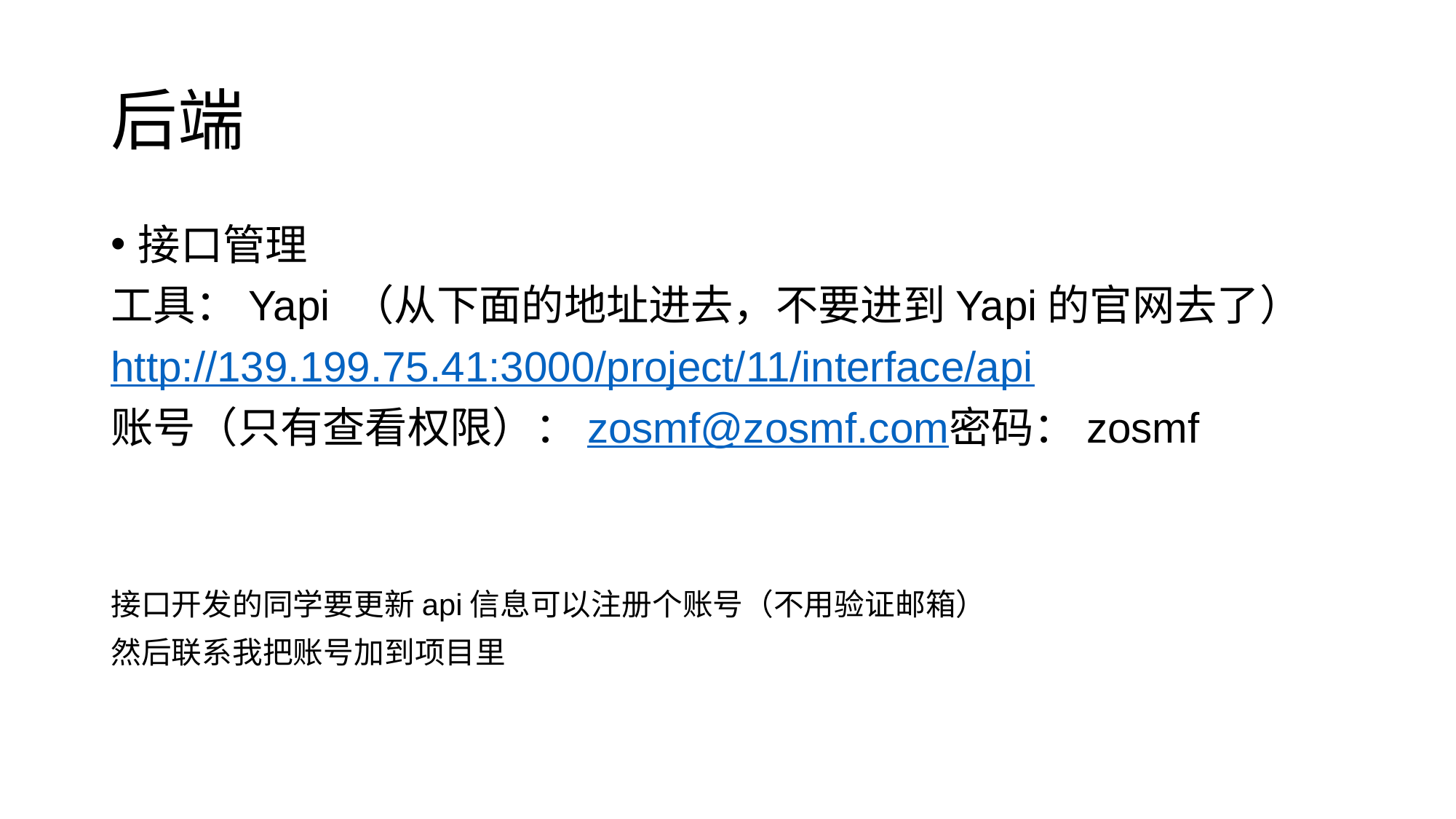

# 后端
接口管理
工具：Yapi （从下面的地址进去，不要进到Yapi的官网去了）
http://139.199.75.41:3000/project/11/interface/api
账号（只有查看权限）：zosmf@zosmf.com密码：zosmf

接口开发的同学要更新api信息可以注册个账号（不用验证邮箱）
然后联系我把账号加到项目里